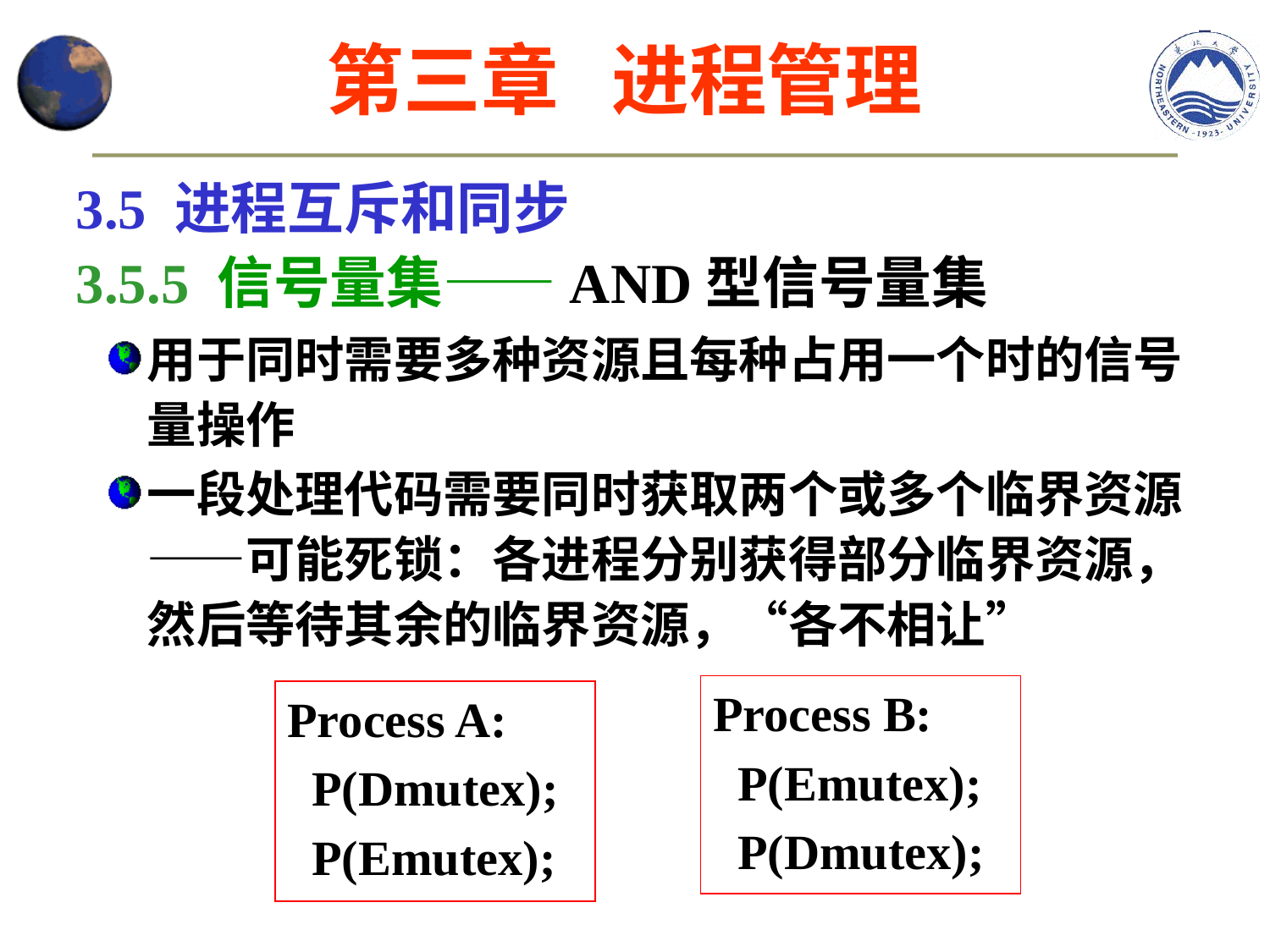

第三章   进程管理
3.5 进程互斥和同步
3.5.5 信号量集——AND型信号量集
用于同时需要多种资源且每种占用一个时的信号量操作
一段处理代码需要同时获取两个或多个临界资源——可能死锁：各进程分别获得部分临界资源，然后等待其余的临界资源，“各不相让”
Process B:
  P(Emutex);
  P(Dmutex);
Process A:
  P(Dmutex);
  P(Emutex);